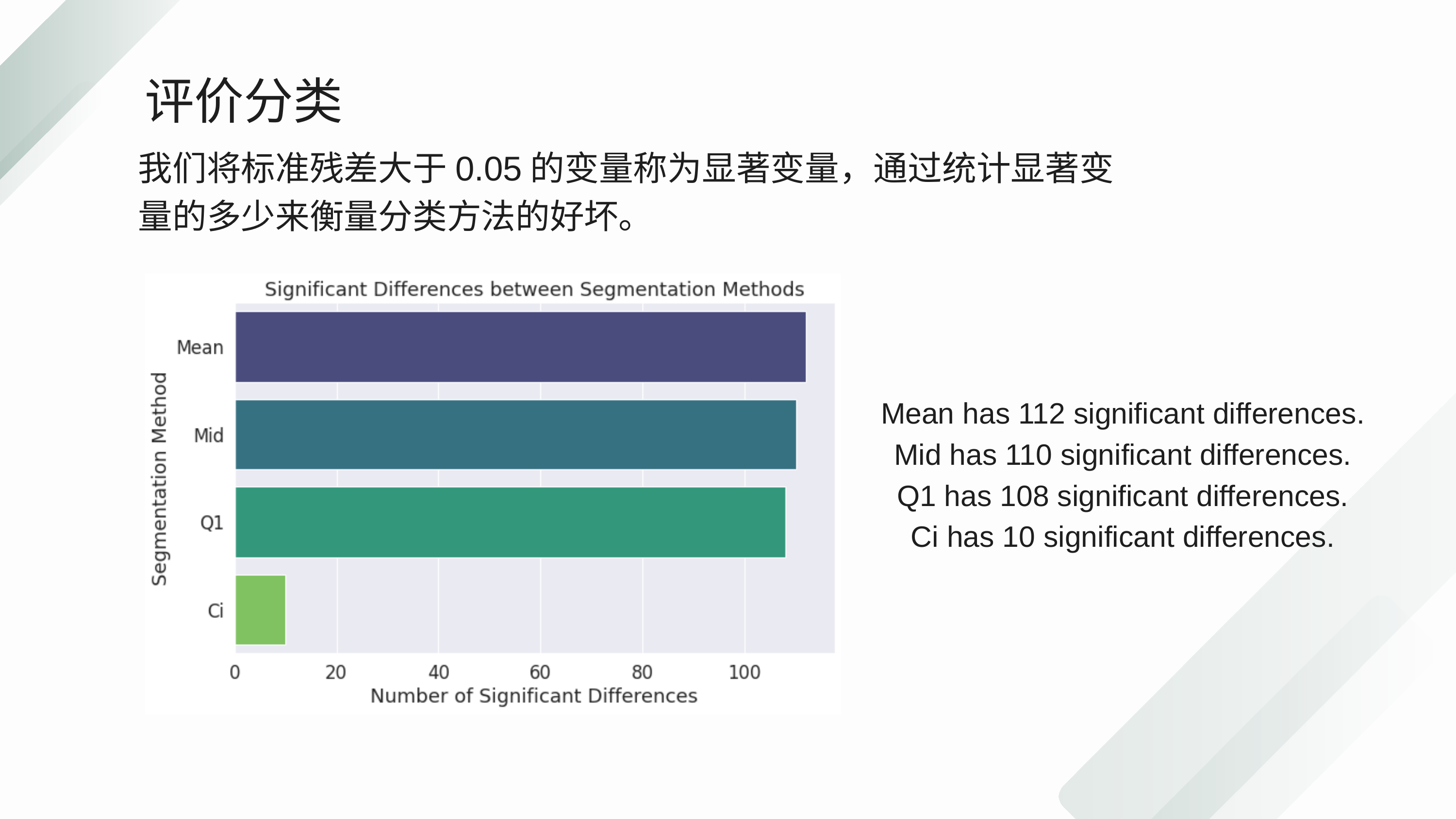

评价分类
我们将标准残差大于0.05的变量称为显著变量，通过统计显著变量的多少来衡量分类方法的好坏。

Mean has 112 significant differences.
Mid has 110 significant differences.
Q1 has 108 significant differences.
Ci has 10 significant differences.